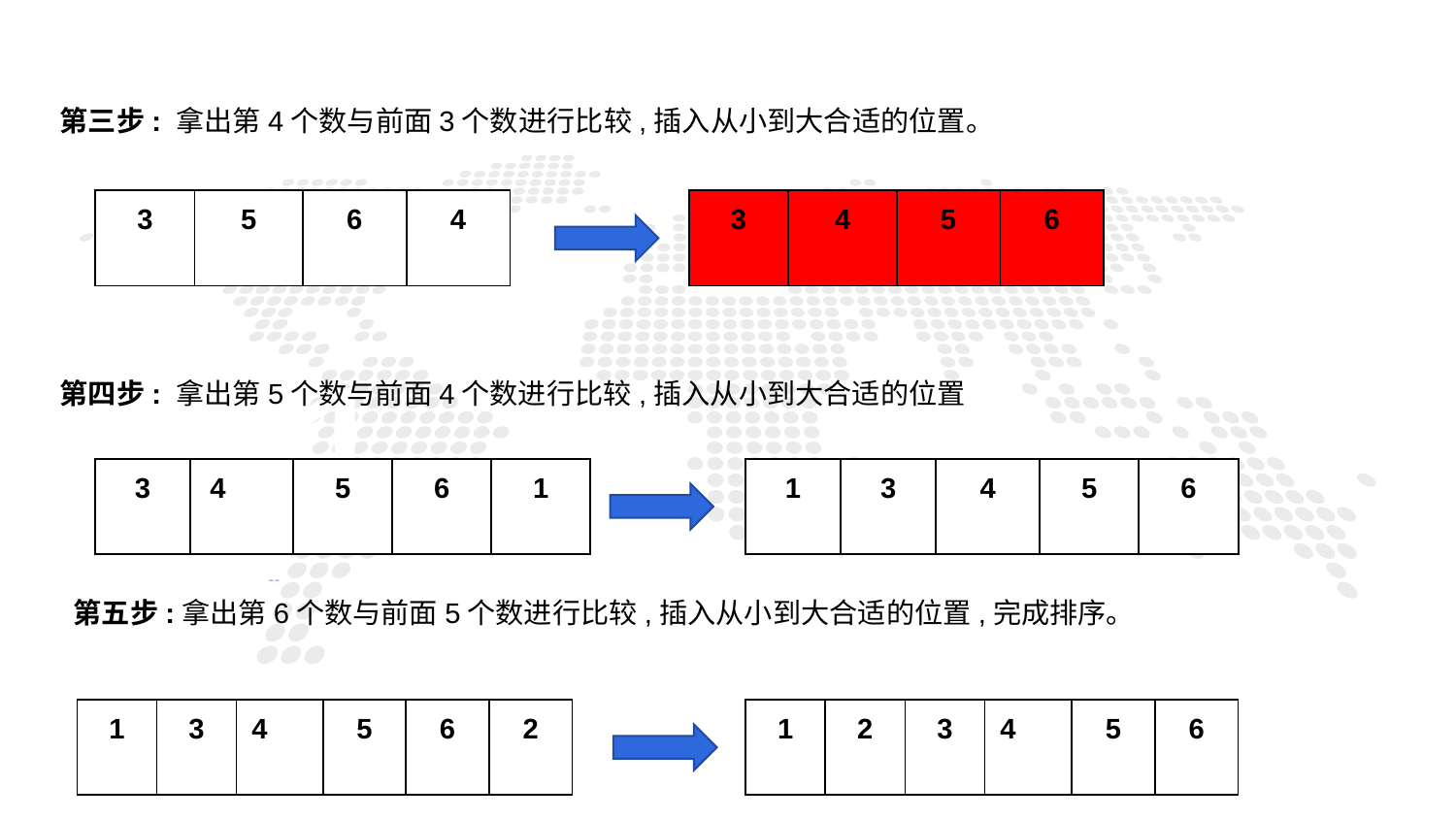

第三步: 拿出第4个数与前面3个数进行比较,插入从小到大合适的位置。
| 3 | 5 | 6 | 4 |
| --- | --- | --- | --- |
| 3 | 4 | 5 | 6 |
| --- | --- | --- | --- |

1
第四步: 拿出第5个数与前面4个数进行比较,插入从小到大合适的位置
| 3 | 4 | 5 | 6 | 1 |
| --- | --- | --- | --- | --- |
| 1 | 3 | 4 | 5 | 6 |
| --- | --- | --- | --- | --- |

PART  ONE
第五步:拿出第6个数与前面5个数进行比较,插入从小到大合适的位置,完成排序。
| 1 | 3 | 4 | 5 | 6 | 2 |
| --- | --- | --- | --- | --- | --- |
| 1 | 2 | 3 | 4 | 5 | 6 |
| --- | --- | --- | --- | --- | --- |